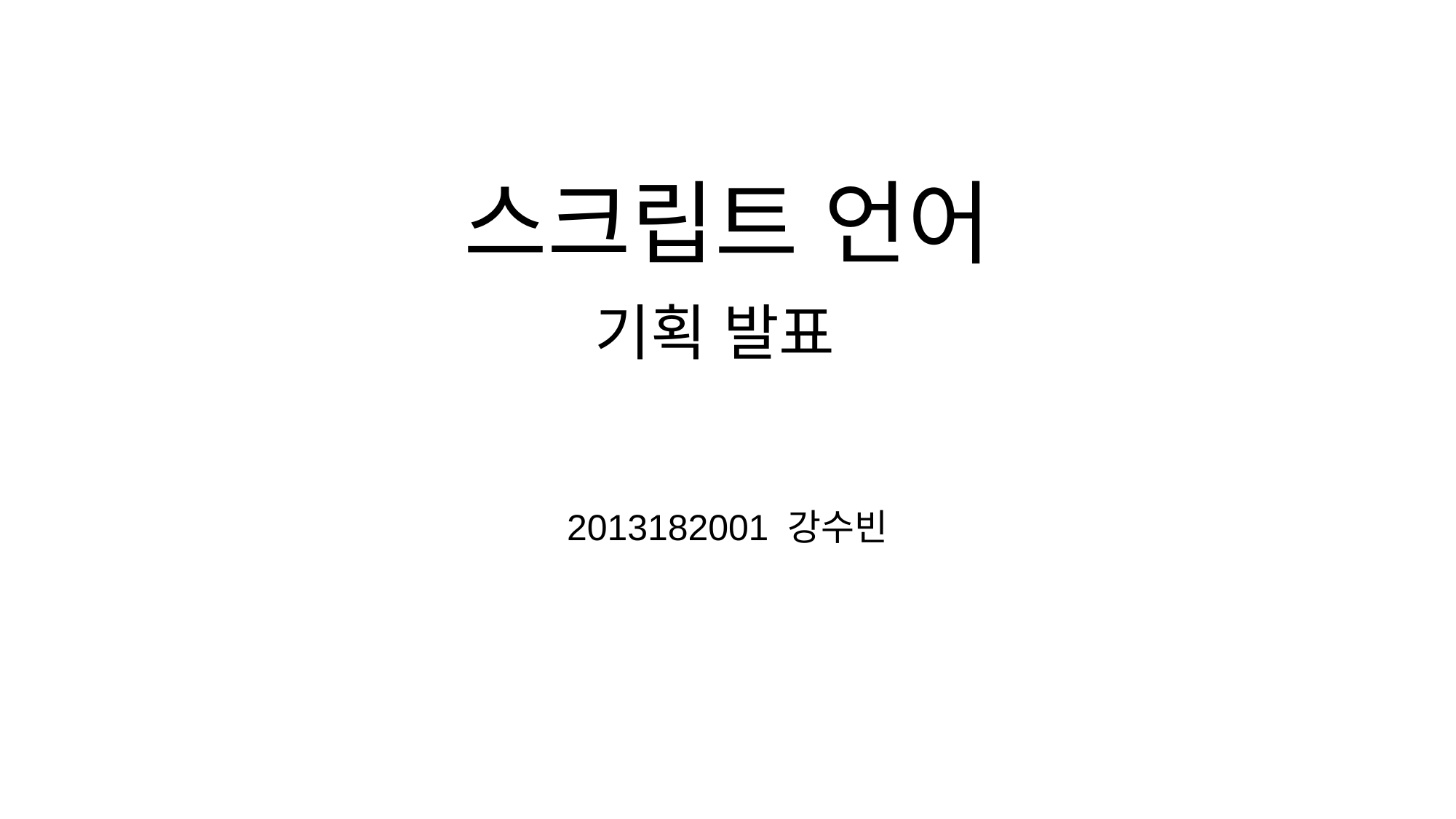

# 스크립트 언어 기획 발표
2013182001 강수빈